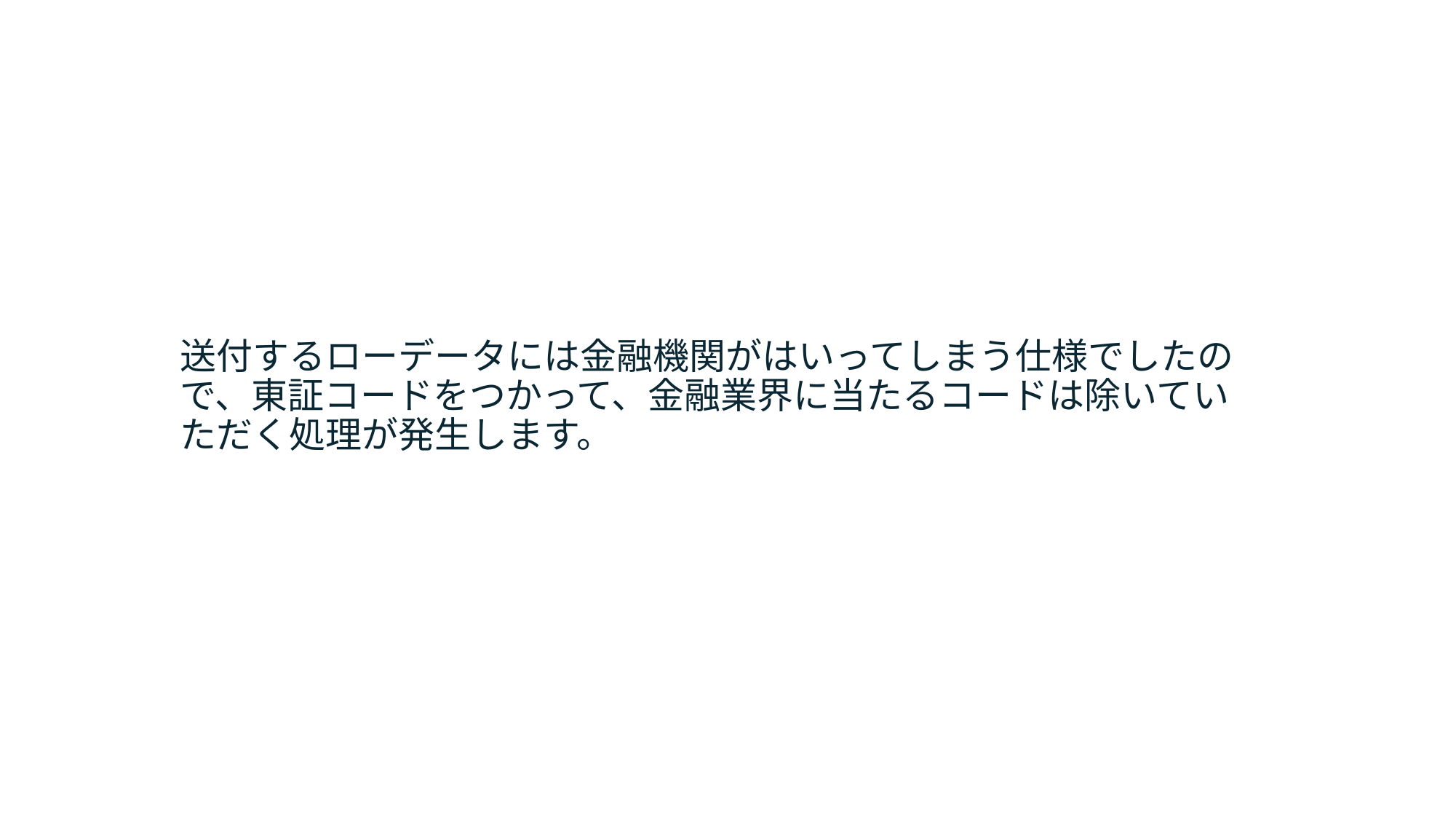

# 送付するローデータには金融機関がはいってしまう仕様でしたので、東証コードをつかって、金融業界に当たるコードは除いていただく処理が発生します。